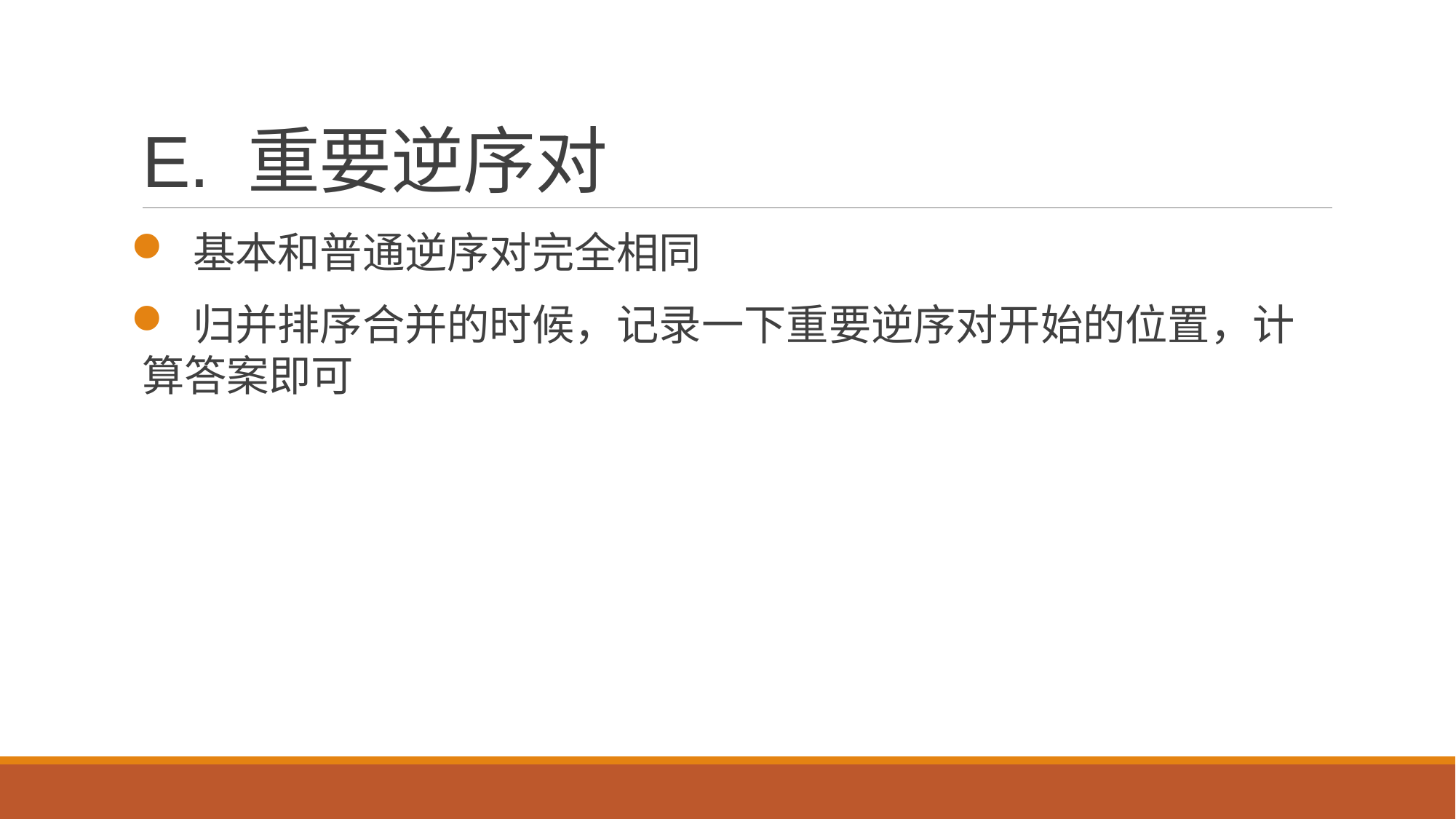

# E. 重要逆序对
 基本和普通逆序对完全相同
 归并排序合并的时候，记录一下重要逆序对开始的位置，计算答案即可